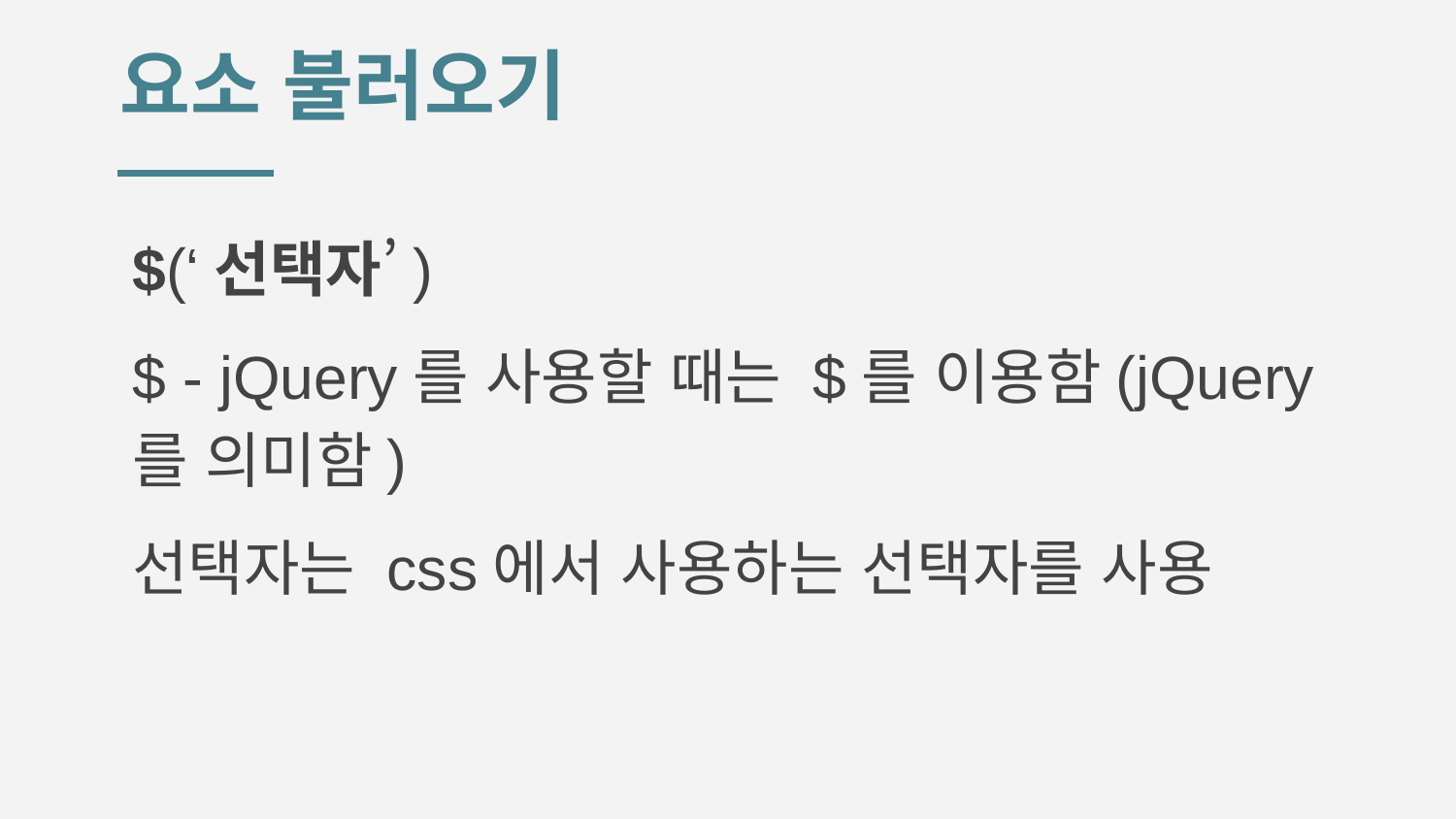

# 요소 불러오기
$(‘선택자’)
$ - jQuery를 사용할 때는 $를 이용함(jQuery를 의미함)
선택자는 css에서 사용하는 선택자를 사용